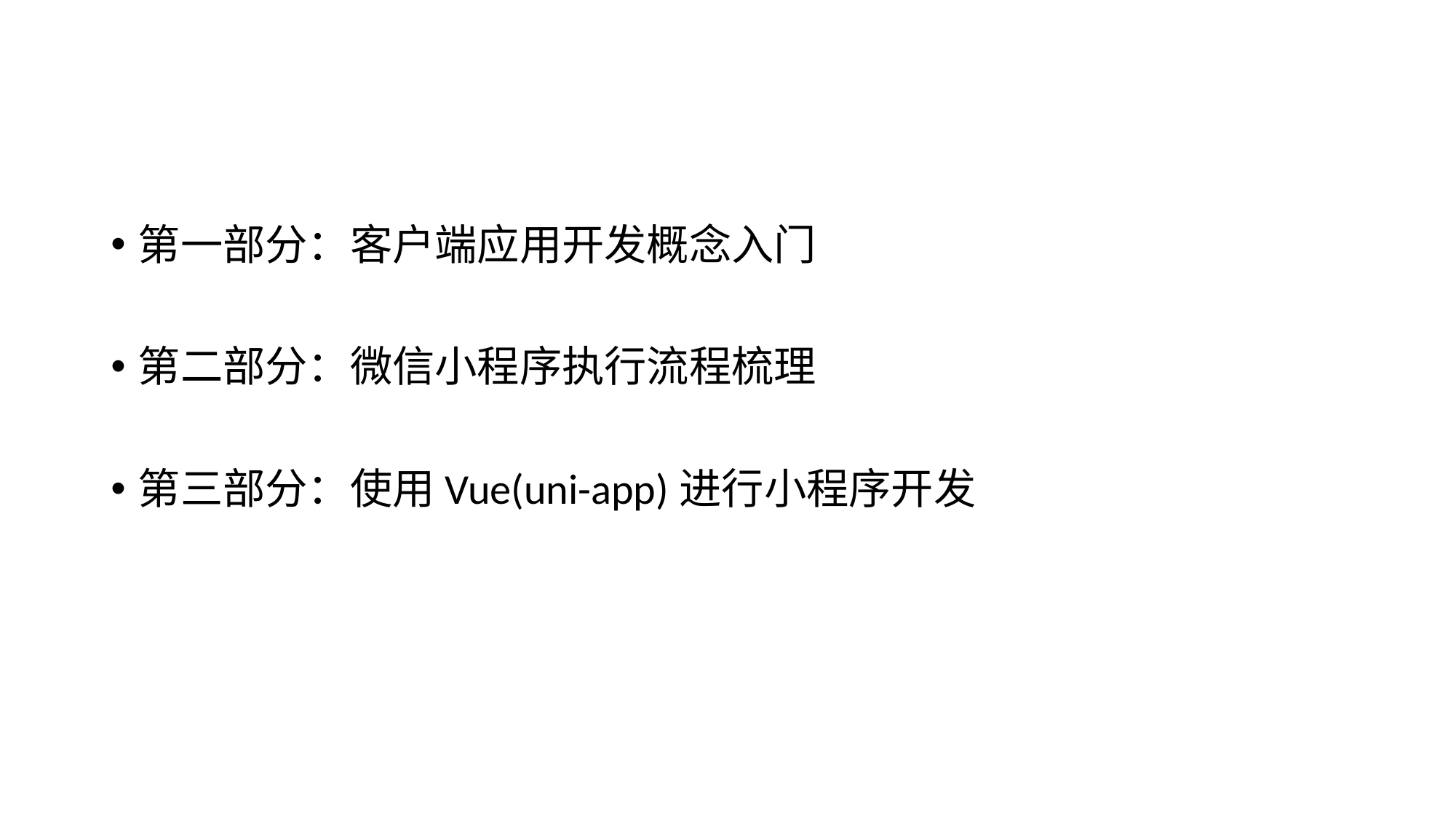

#
第一部分：客户端应用开发概念入门

第二部分：微信小程序执行流程梳理

第三部分：使用Vue(uni-app)进行小程序开发